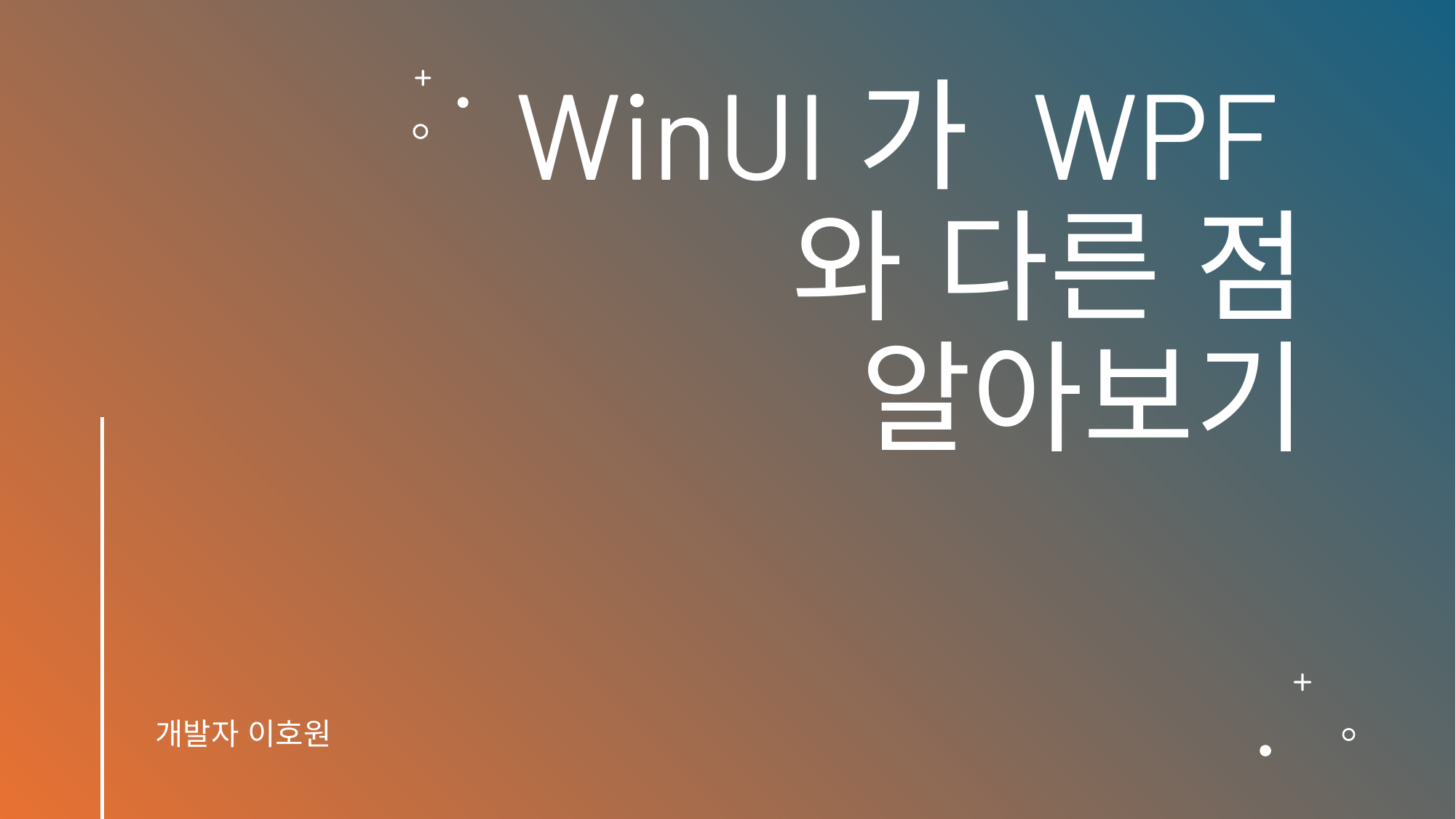

# WinUI가 WPF와 다른 점 알아보기

개발자 이호원